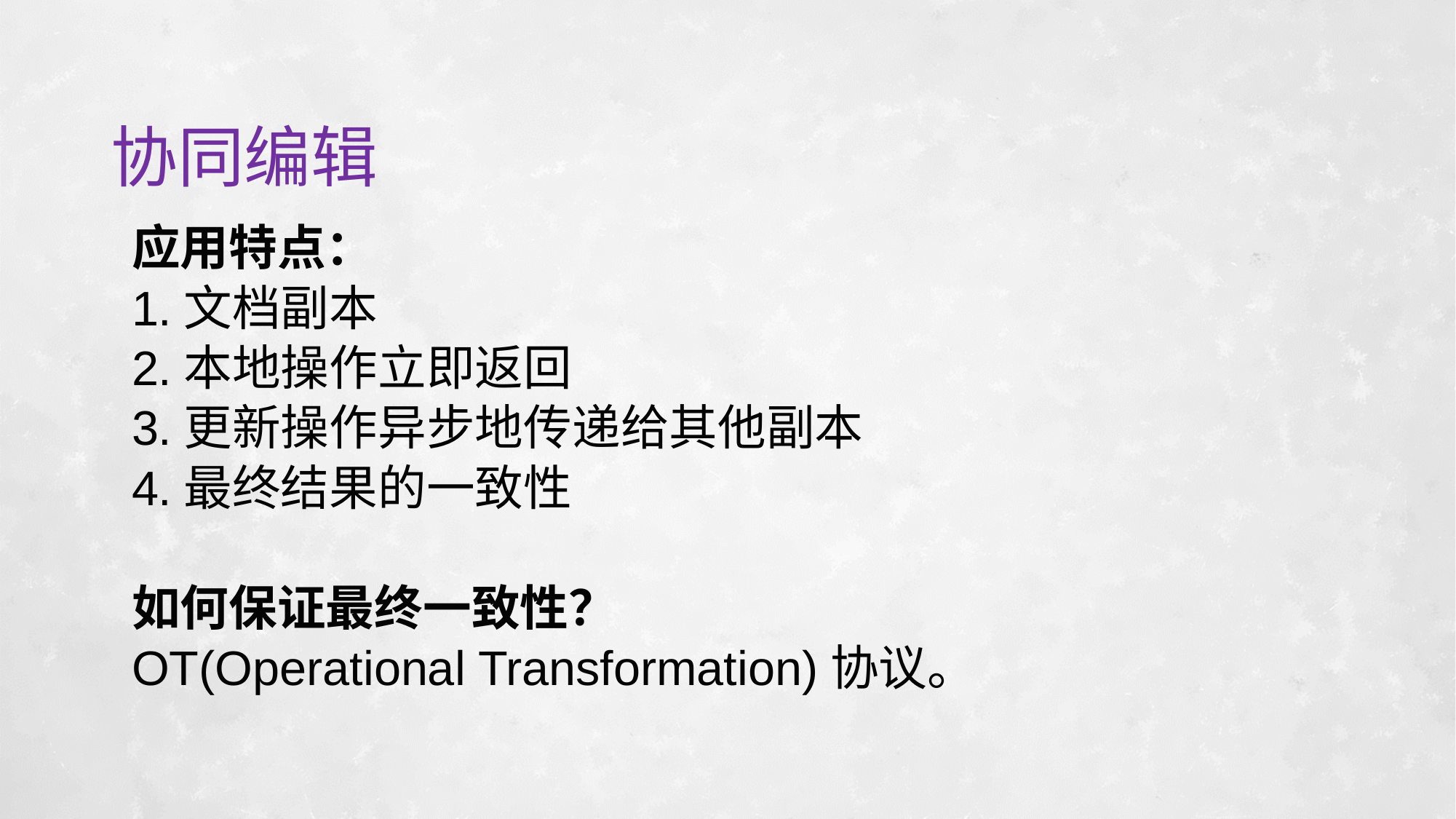

# 协同编辑
应用特点：
1.文档副本
2.本地操作立即返回
3.更新操作异步地传递给其他副本
4.最终结果的一致性

如何保证最终一致性？
OT(Operational Transformation)协议。